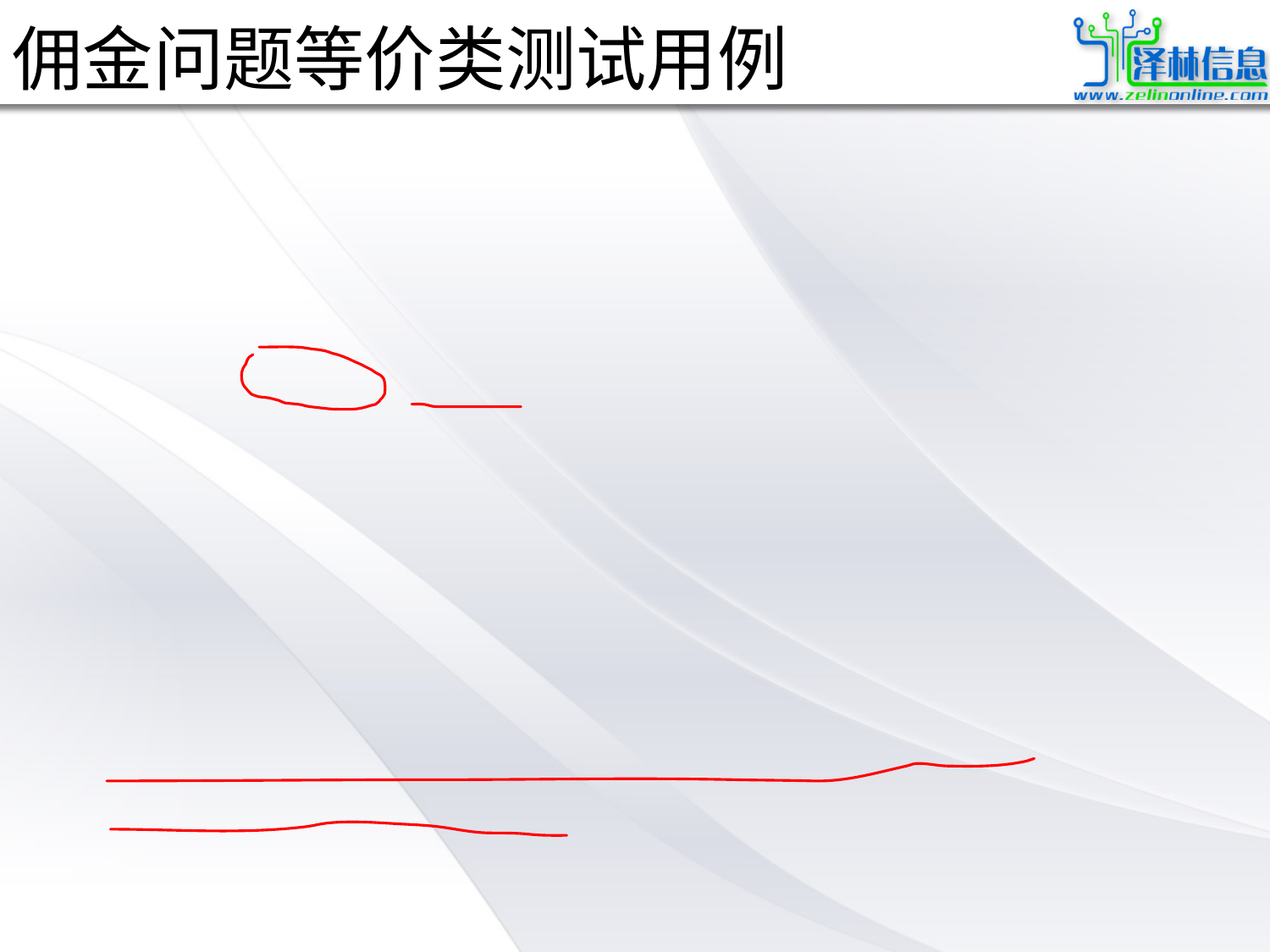

# 佣金问题等价类测试用例
它是根据佣金函数的输出值域定义等价类，来改进测试用例集合

输出销售额≤1000元     佣金10％
1000<销售额≤1800      佣金=100+(销售额-1000)*15%
  销售额>1800                佣金=220+(销售额-1800)*20%

测试用例    枪机(45)    枪托(30)      枪管(25)        销售额     佣金
    1                 5               5               5              500      50
    2                15             15             15            1500     175
    3                25             25             25            2500     360

  根据输出域选择输入值，使落在输出域等价类内，可以结合弱健壮测试用例结合。